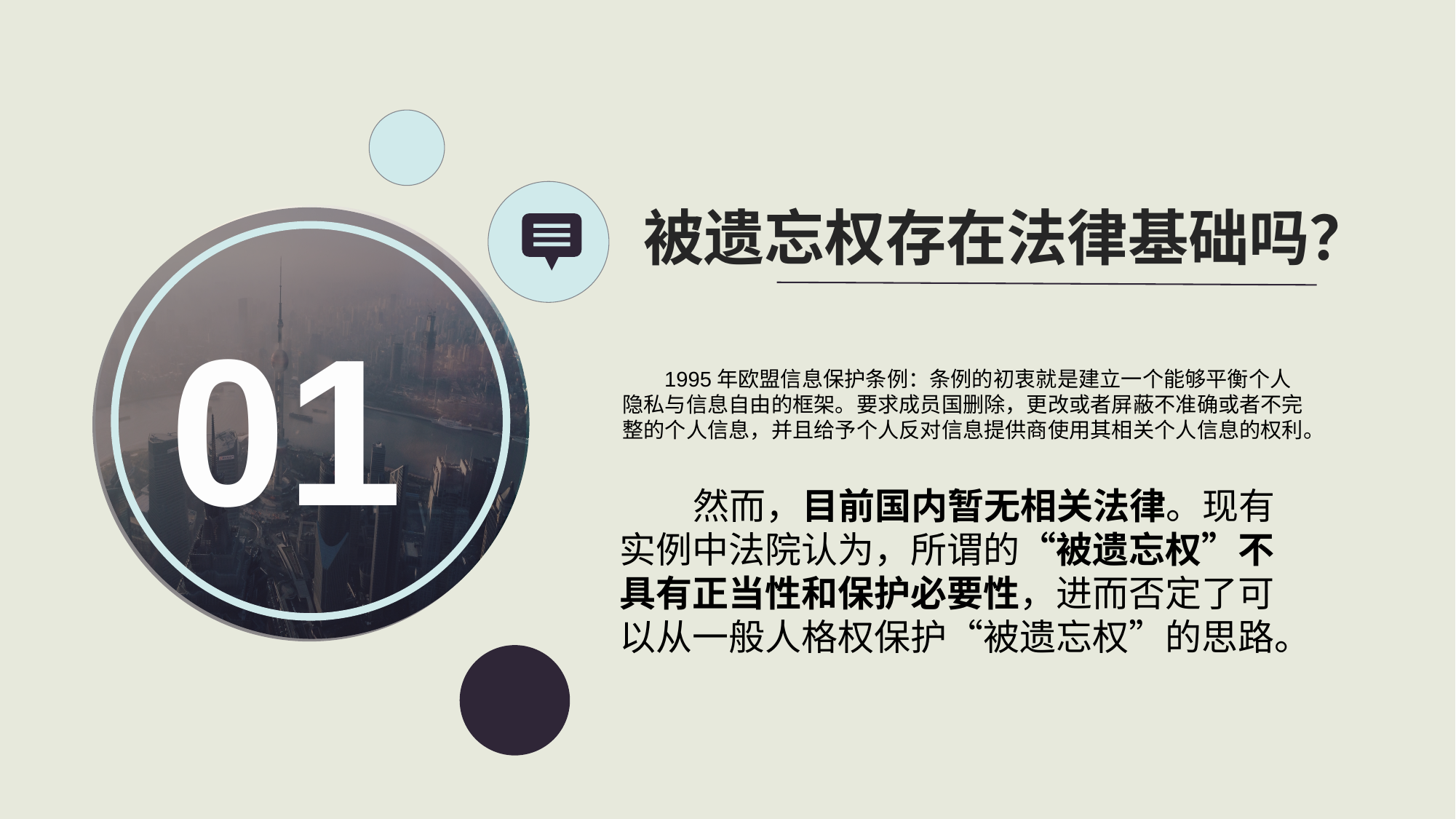

被遗忘权存在法律基础吗？

01

       1995年欧盟信息保护条例：条例的初衷就是建立一个能够平衡个人隐私与信息自由的框架。要求成员国删除，更改或者屏蔽不准确或者不完整的个人信息，并且给予个人反对信息提供商使用其相关个人信息的权利。

        然而，目前国内暂无相关法律。现有实例中法院认为，所谓的“被遗忘权”不具有正当性和保护必要性，进而否定了可以从一般人格权保护“被遗忘权”的思路。